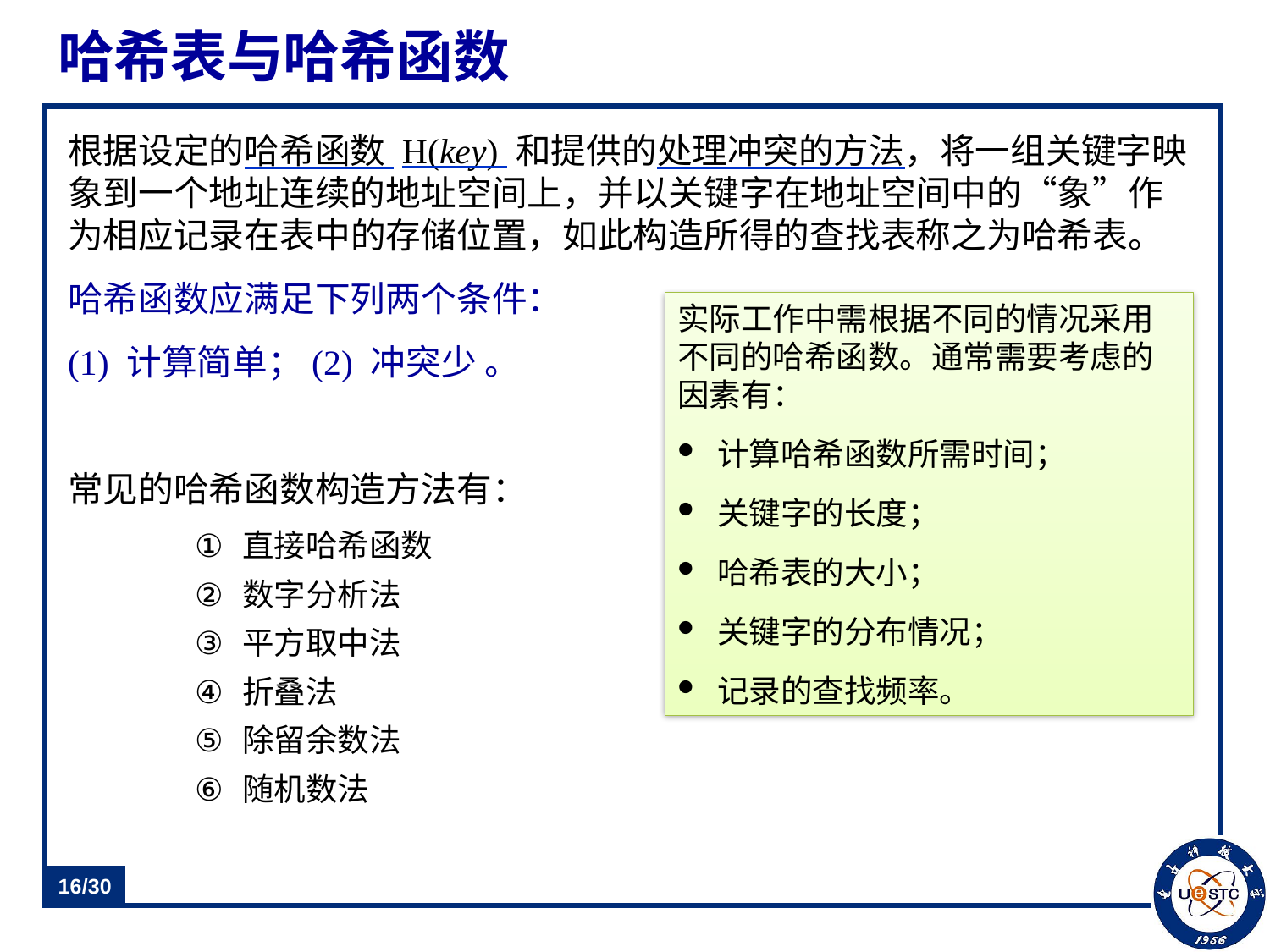

# 哈希表与哈希函数
根据设定的哈希函数 H(key) 和提供的处理冲突的方法，将一组关键字映象到一个地址连续的地址空间上，并以关键字在地址空间中的“象”作为相应记录在表中的存储位置，如此构造所得的查找表称之为哈希表。
哈希函数应满足下列两个条件：
(1) 计算简单；(2) 冲突少 。

常见的哈希函数构造方法有：
直接哈希函数
数字分析法
平方取中法
折叠法
除留余数法
随机数法

实际工作中需根据不同的情况采用不同的哈希函数。通常需要考虑的因素有：
计算哈希函数所需时间；
关键字的长度；
哈希表的大小；
关键字的分布情况；
记录的查找频率。
16/30